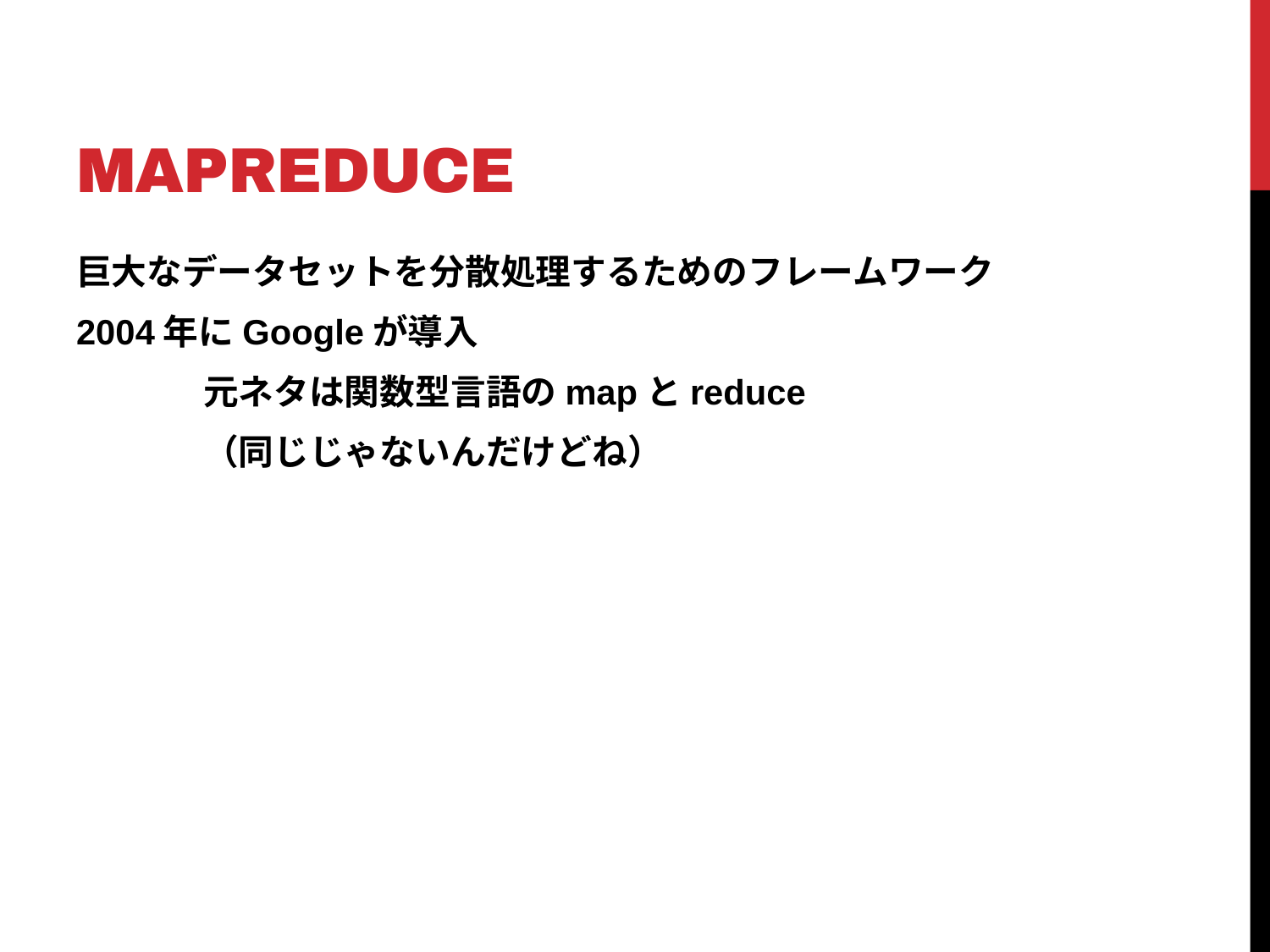

# MapReduce
巨大なデータセットを分散処理するためのフレームワーク
2004年にGoogleが導入
	元ネタは関数型言語のmapとreduce
	（同じじゃないんだけどね）